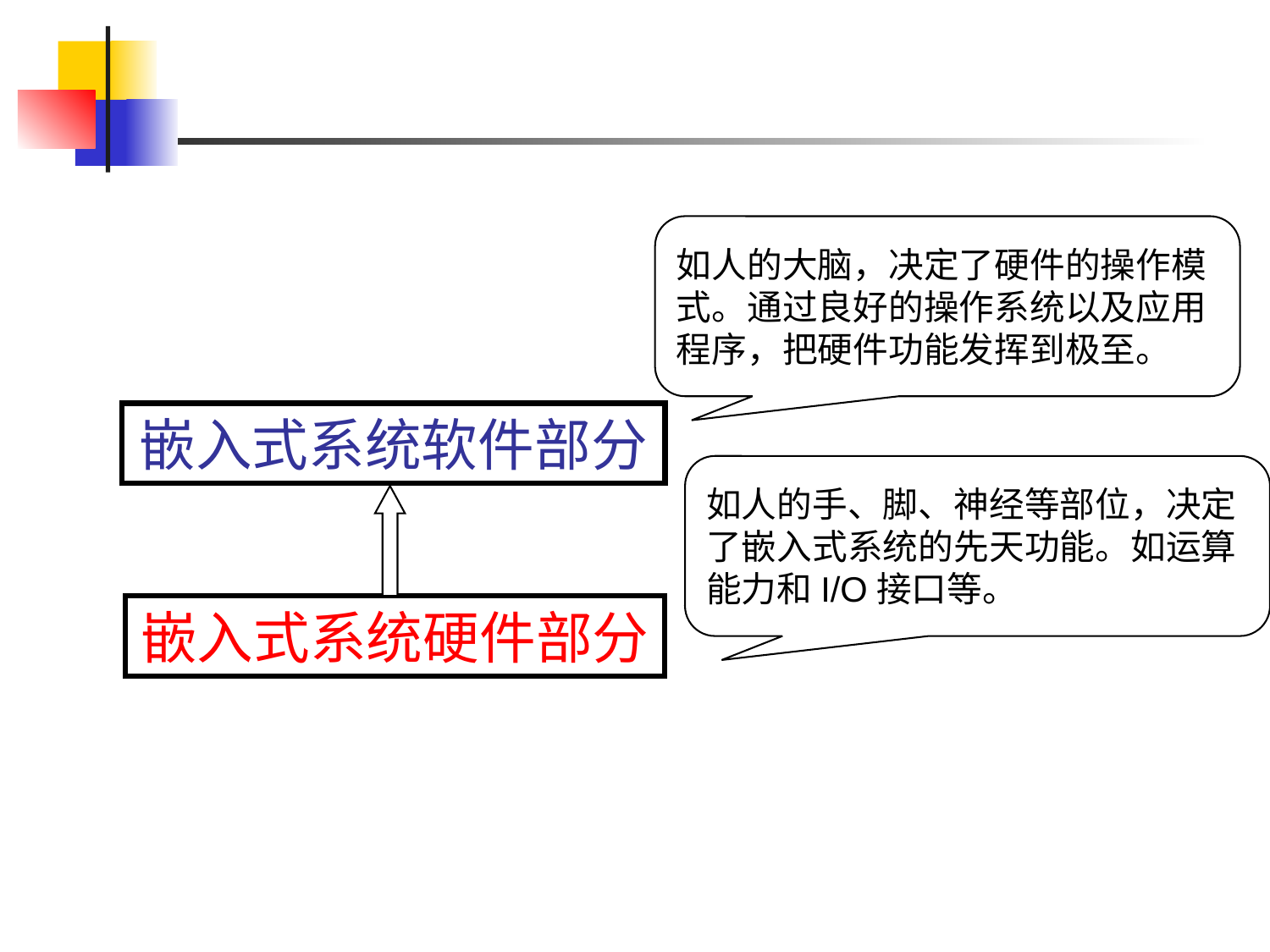

#
如人的大脑，决定了硬件的操作模式。通过良好的操作系统以及应用程序，把硬件功能发挥到极至。
嵌入式系统软件部分
如人的手、脚、神经等部位，决定了嵌入式系统的先天功能。如运算能力和I/O接口等。

嵌入式系统硬件部分